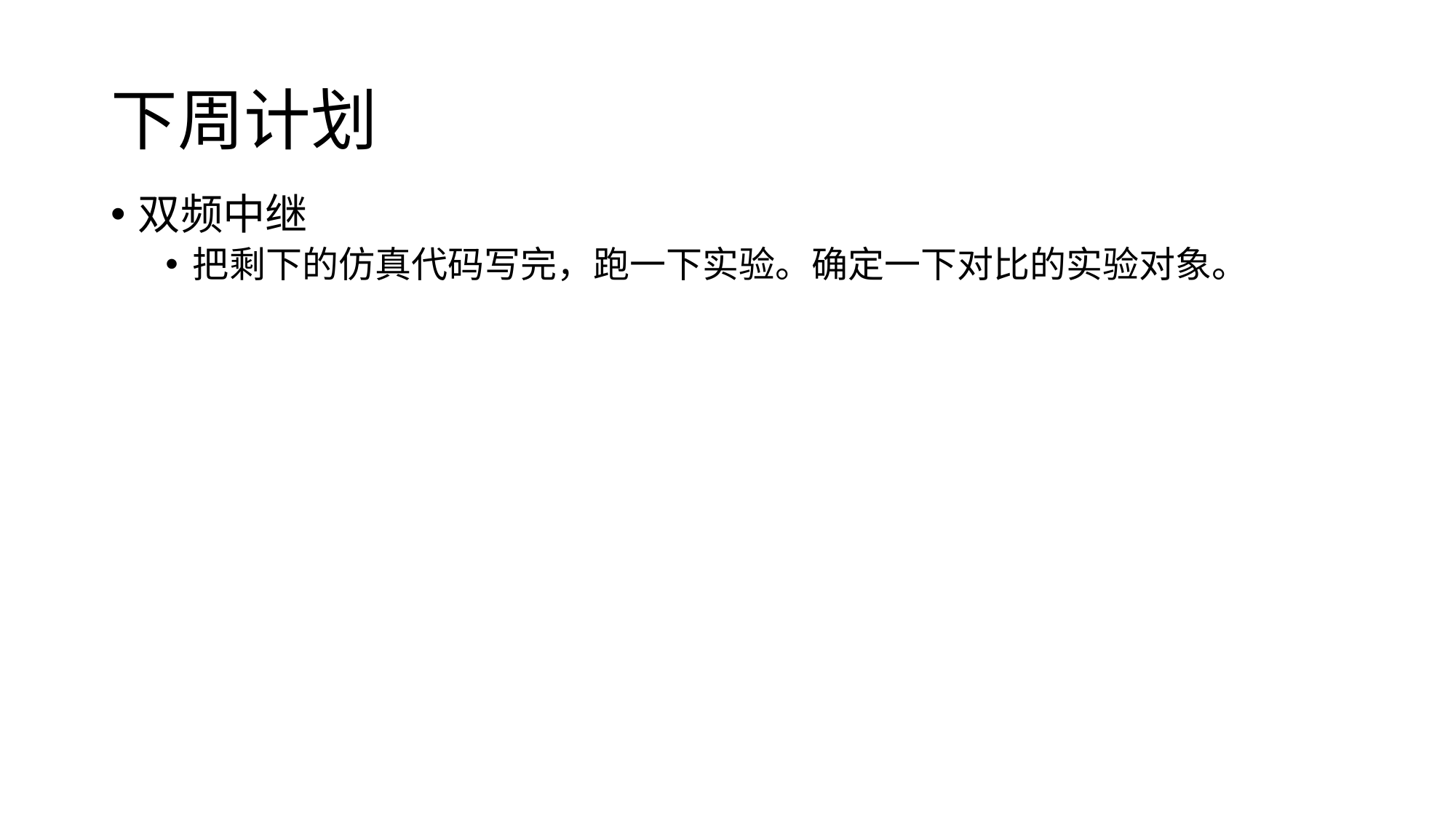

# 下周计划
双频中继
把剩下的仿真代码写完，跑一下实验。确定一下对比的实验对象。